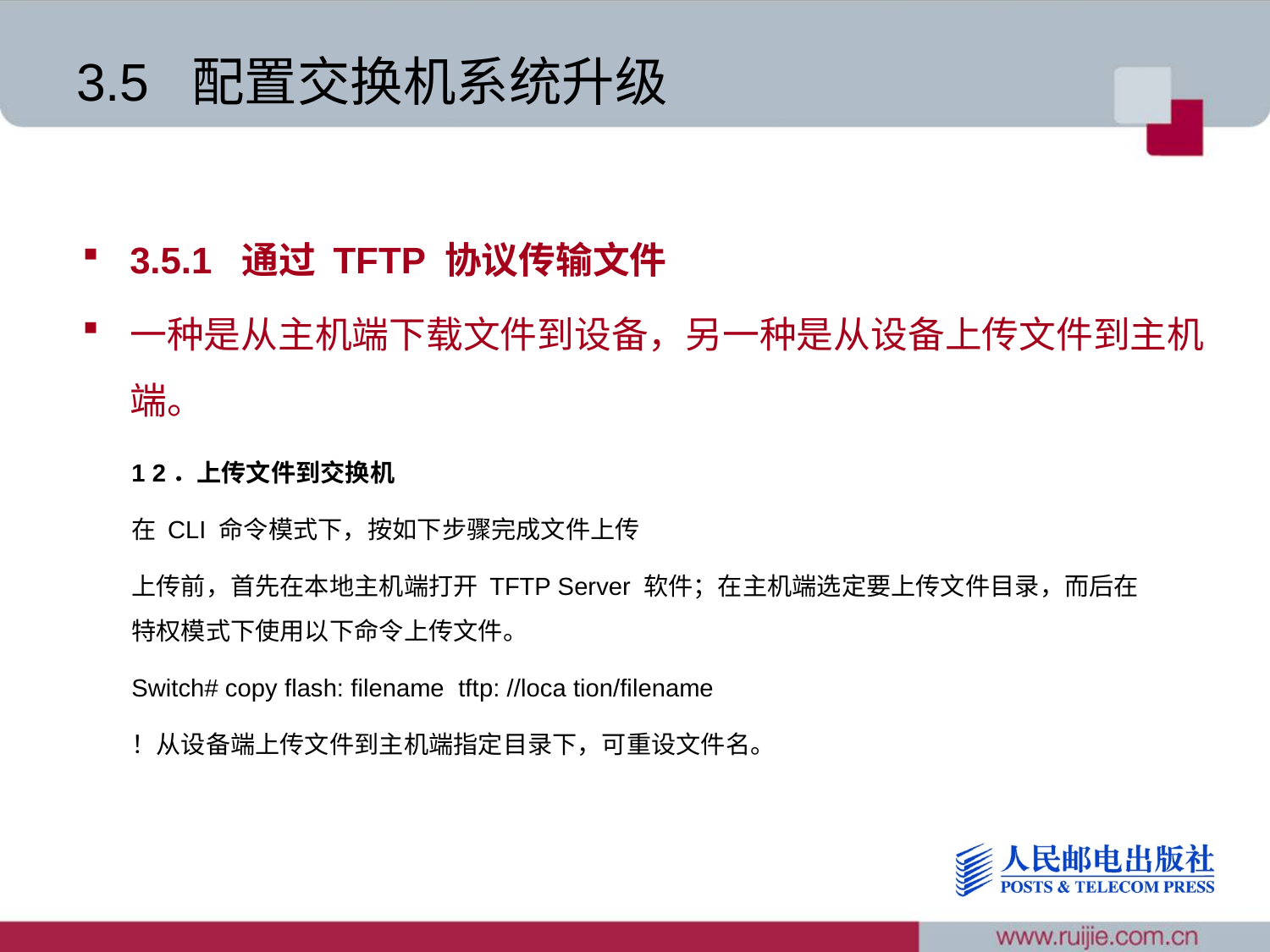

# 3.5  配置交换机系统升级
3.5.1  通过 TFTP 协议传输文件
一种是从主机端下载文件到设备，另一种是从设备上传文件到主机端。
1 2．上传文件到交换机
在 CLI 命令模式下，按如下步骤完成文件上传
上传前，首先在本地主机端打开 TFTP Server 软件；在主机端选定要上传文件目录，而后在特权模式下使用以下命令上传文件。
Switch# copy flash: filename  tftp: //loca tion/filename
！从设备端上传文件到主机端指定目录下，可重设文件名。